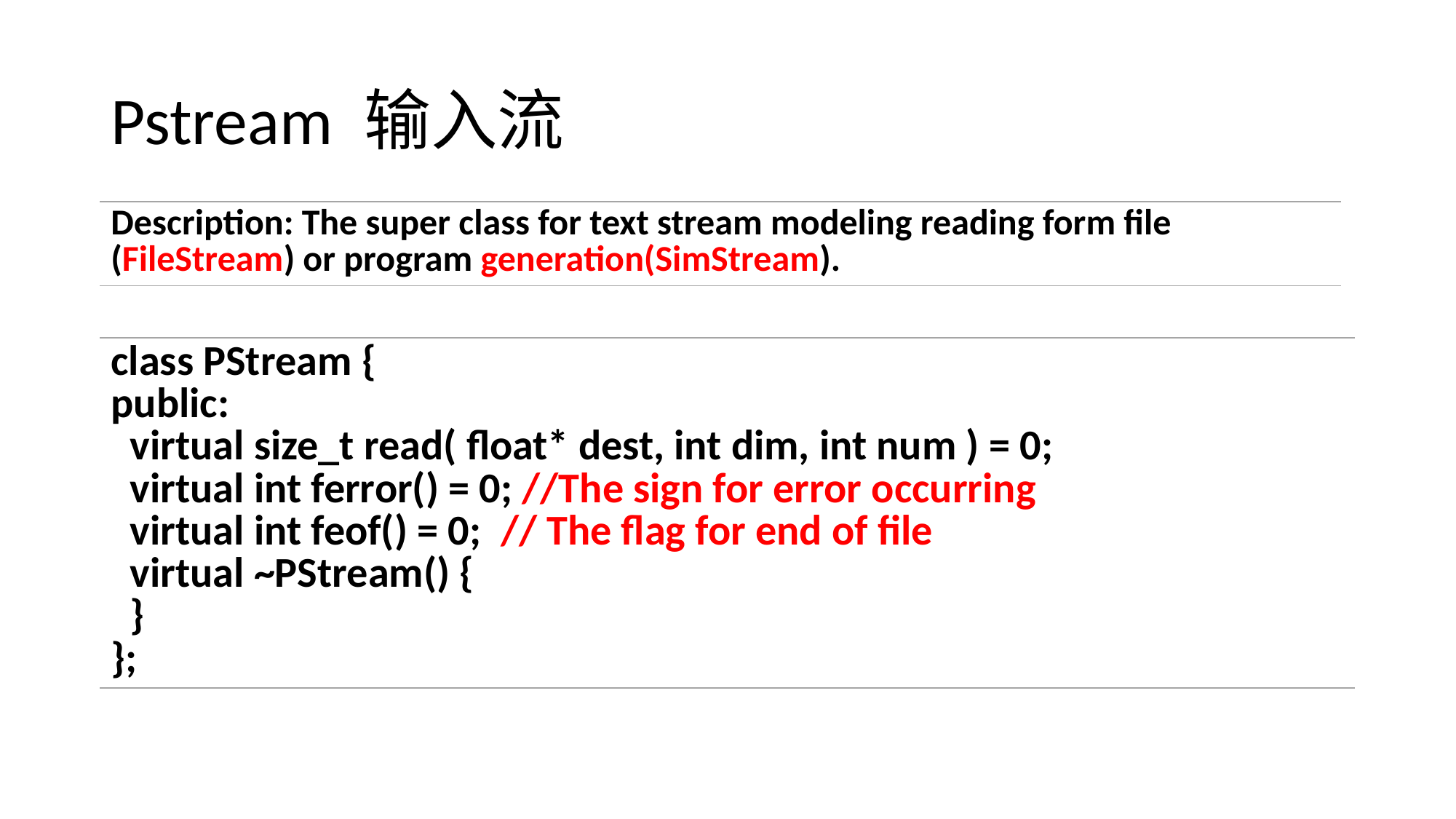

# Pstream 输入流
| Description: The super class for text stream modeling reading form file (FileStream) or program generation(SimStream). |
| --- |
| class PStream { public: virtual size\_t read( float\* dest, int dim, int num ) = 0; virtual int ferror() = 0; //The sign for error occurring virtual int feof() = 0; // The flag for end of file virtual ~PStream() { } }; |
| --- |